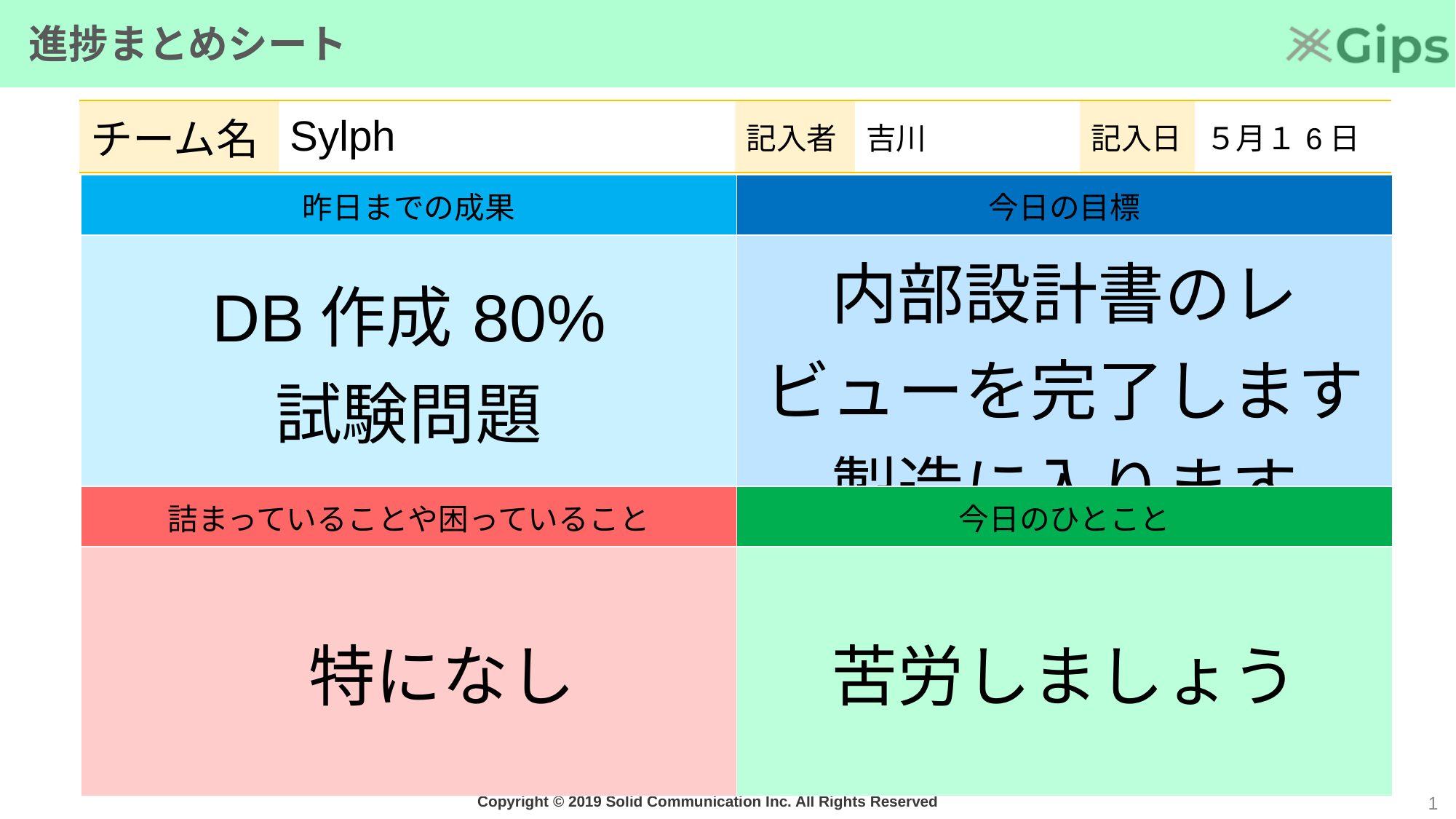

# 進捗まとめシート
| チーム名 | Sylph | 記入者 | 吉川 | 記入日 | ５月１6日 |
| --- | --- | --- | --- | --- | --- |
| 昨日までの成果 | 今日の目標 |
| --- | --- |
| DB作成80% 試験問題 | 内部設計書のレビューを完了します 製造に入ります |
| 詰まっていることや困っていること | 今日のひとこと |
| 特になし | 苦労しましょう |
1